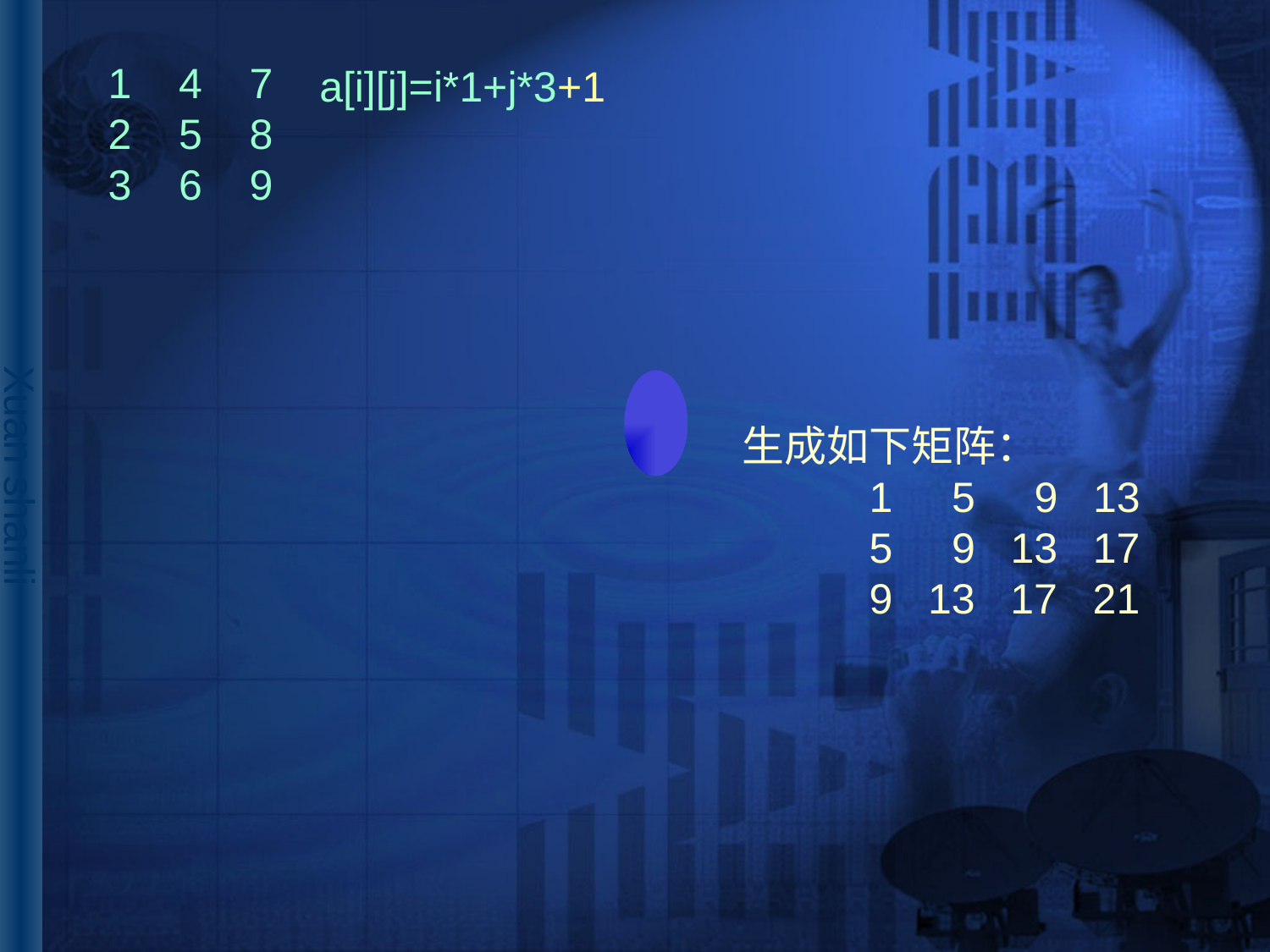

# 1    4    7 2    5    8 3    6    9
a[i][j]=i*1+j*3+1
生成如下矩阵：
	1     5     9   13
	5     9   13   17
	9   13   17   21